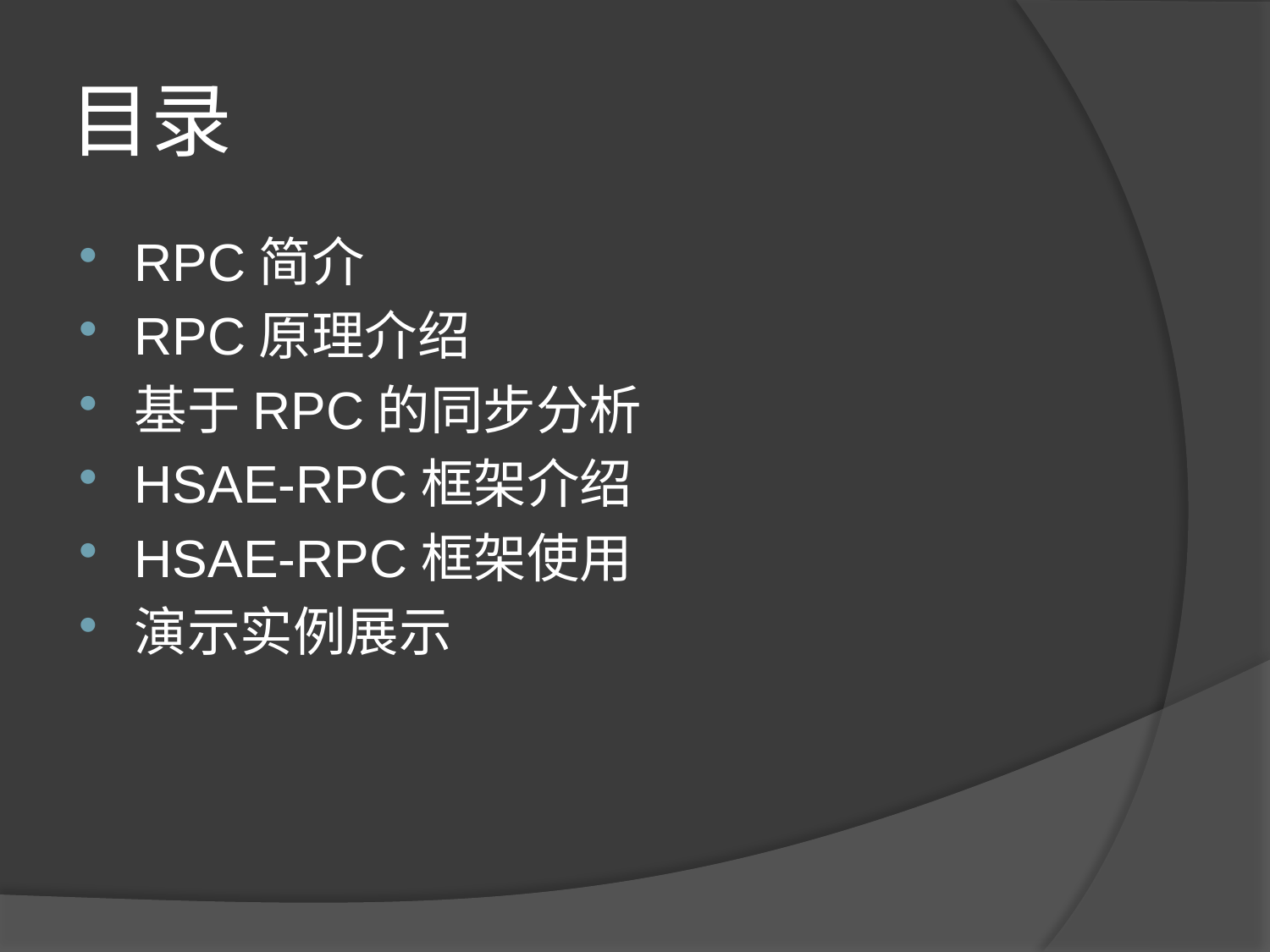

# 目录
RPC简介
RPC原理介绍
基于RPC的同步分析
HSAE-RPC框架介绍
HSAE-RPC框架使用
演示实例展示